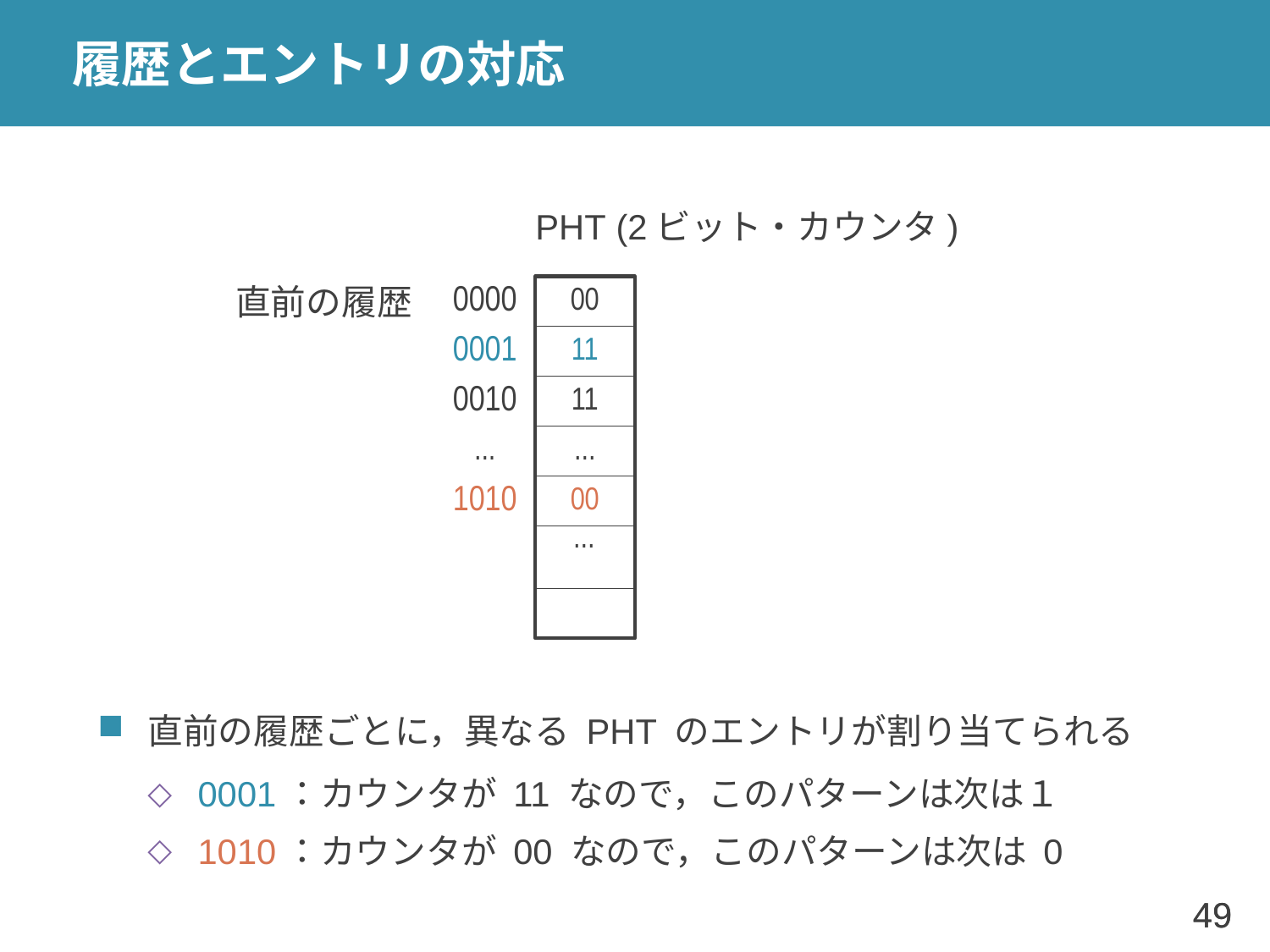

# 履歴とエントリの対応
PHT (2ビット・カウンタ)
直前の履歴
0000
00

0001
11

0010
11
...
...

1010
00
...

直前の履歴ごとに，異なる PHT のエントリが割り当てられる
0001：カウンタが 11 なので，このパターンは次は１
1010：カウンタが 00 なので，このパターンは次は 0